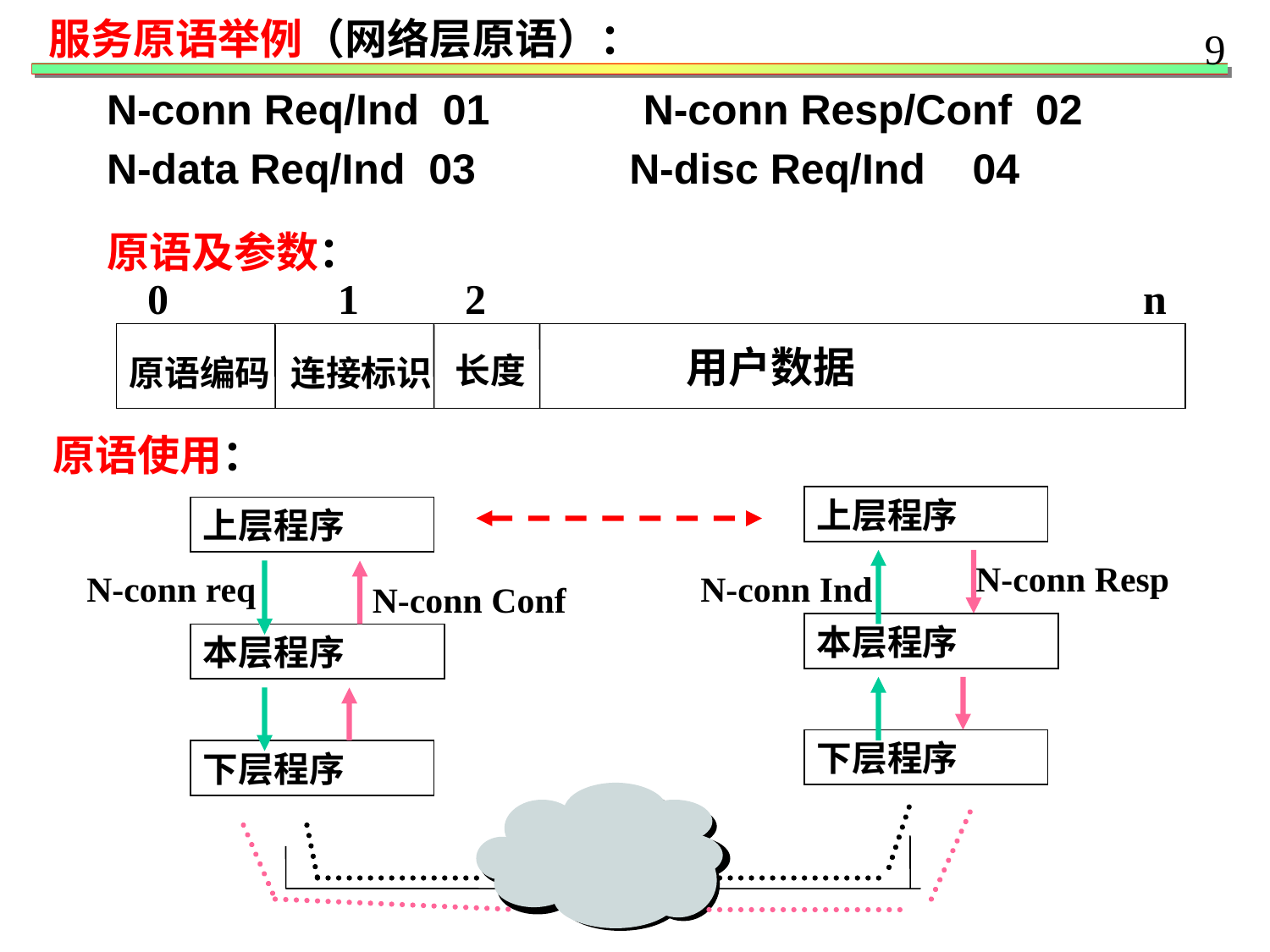

服务原语举例（网络层原语）：
9

N-conn Req/Ind  01             N-conn Resp/Conf  02
N-data Req/Ind  03             N-disc Req/Ind    04

原语及参数：
   0                1          2                                                              n

用户数据
长度
原语编码
连接标识
原语使用：
上层程序
上层程序

N-conn Resp

N-conn req

N-conn Ind
N-conn Conf
本层程序
本层程序

下层程序
下层程序